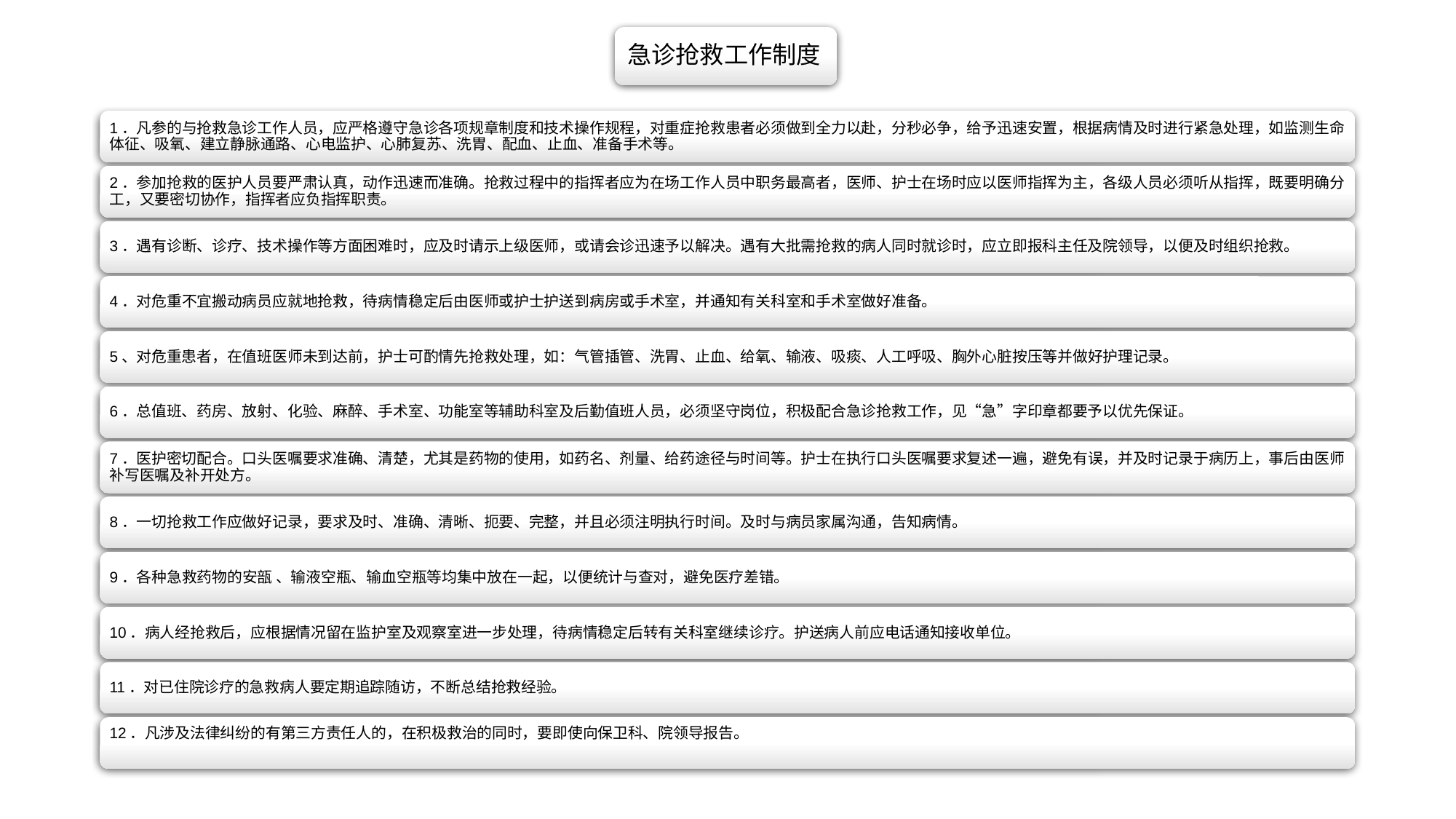

急诊抢救工作制度
1．凡参的与抢救急诊工作人员，应严格遵守急诊各项规章制度和技术操作规程，对重症抢救患者必须做到全力以赴，分秒必争，给予迅速安置，根据病情及时进行紧急处理，如监测生命体征、吸氧、建立静脉通路、心电监护、心肺复苏、洗胃、配血、止血、准备手术等。
2．参加抢救的医护人员要严肃认真，动作迅速而准确。抢救过程中的指挥者应为在场工作人员中职务最高者，医师、护士在场时应以医师指挥为主，各级人员必须听从指挥，既要明确分工，又要密切协作，指挥者应负指挥职责。
3．遇有诊断、诊疗、技术操作等方面困难时，应及时请示上级医师，或请会诊迅速予以解决。遇有大批需抢救的病人同时就诊时，应立即报科主任及院领导，以便及时组织抢救。
4．对危重不宜搬动病员应就地抢救，待病情稳定后由医师或护士护送到病房或手术室，并通知有关科室和手术室做好准备。
5、对危重患者，在值班医师未到达前，护士可酌情先抢救处理，如：气管插管、洗胃、止血、给氧、输液、吸痰、人工呼吸、胸外心脏按压等并做好护理记录。
6．总值班、药房、放射、化验、麻醉、手术室、功能室等辅助科室及后勤值班人员，必须坚守岗位，积极配合急诊抢救工作，见“急”字印章都要予以优先保证。
7．医护密切配合。口头医嘱要求准确、清楚，尤其是药物的使用，如药名、剂量、给药途径与时间等。护士在执行口头医嘱要求复述一遍，避免有误，并及时记录于病历上，事后由医师补写医嘱及补开处方。
8．一切抢救工作应做好记录，要求及时、准确、清晰、扼要、完整，并且必须注明执行时间。及时与病员家属沟通，告知病情。
9．各种急救药物的安瓿 、输液空瓶、输血空瓶等均集中放在一起，以便统计与查对，避免医疗差错。
10．病人经抢救后，应根据情况留在监护室及观察室进一步处理，待病情稳定后转有关科室继续诊疗。护送病人前应电话通知接收单位。
11．对已住院诊疗的急救病人要定期追踪随访，不断总结抢救经验。
12．凡涉及法律纠纷的有第三方责任人的，在积极救治的同时，要即使向保卫科、院领导报告。